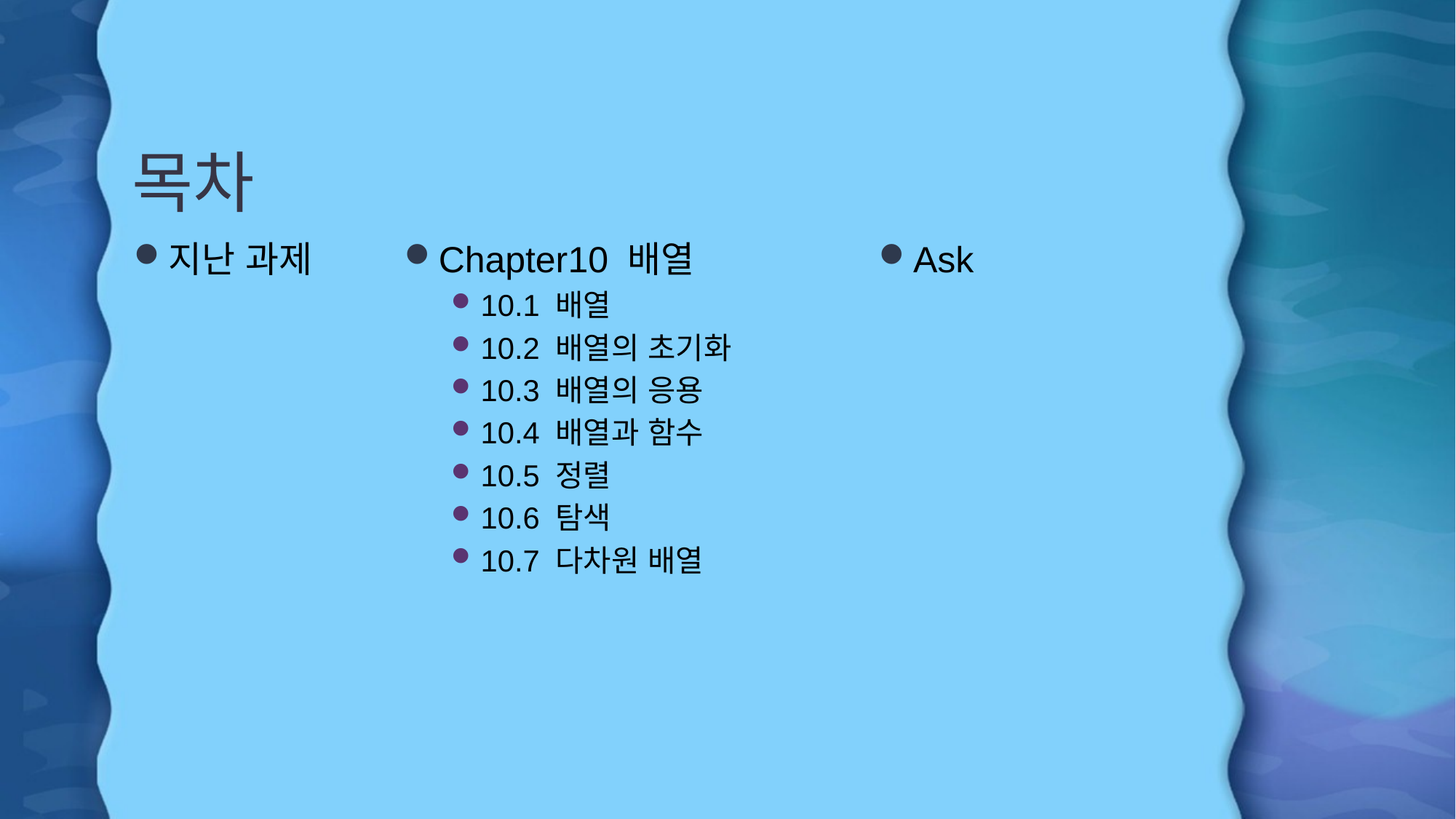

# 목차
지난 과제
Chapter10 배열
10.1 배열
10.2 배열의 초기화
10.3 배열의 응용
10.4 배열과 함수
10.5 정렬
10.6 탐색
10.7 다차원 배열
Ask